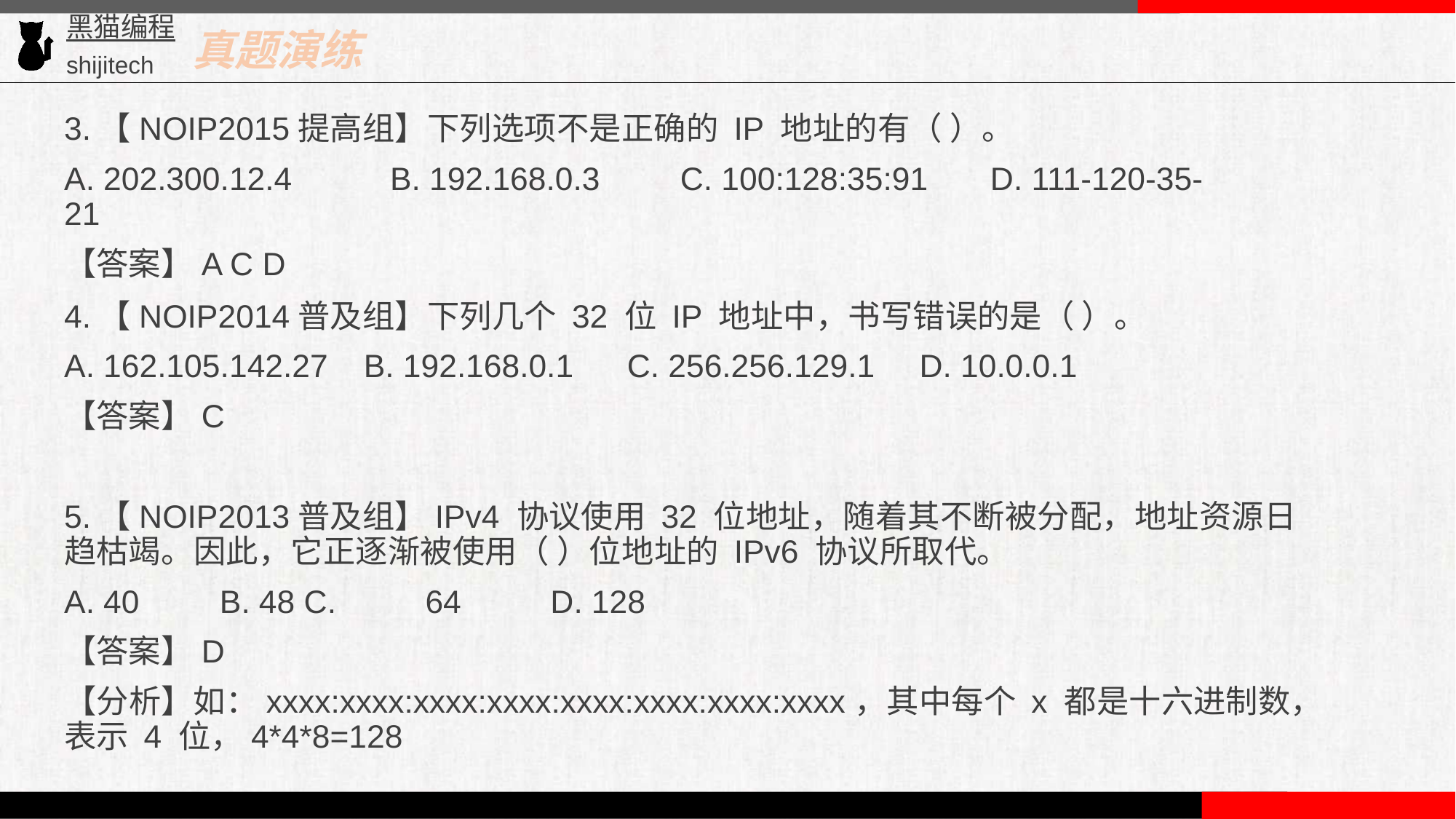

真题演练
3.【NOIP2015提高组】下列选项不是正确的 IP 地址的有（ ）。
A. 202.300.12.4           B. 192.168.0.3         C. 100:128:35:91       D. 111-120-35-21
【答案】A C D
4.【NOIP2014普及组】下列几个 32 位 IP 地址中，书写错误的是（ ）。
A. 162.105.142.27    B. 192.168.0.1      C. 256.256.129.1     D. 10.0.0.1
【答案】C

5.【NOIP2013普及组】IPv4 协议使用 32 位地址，随着其不断被分配，地址资源日趋枯竭。因此，它正逐渐被使用（ ）位地址的 IPv6 协议所取代。
A. 40         B. 48 C.          64          D. 128
【答案】D
【分析】如：xxxx:xxxx:xxxx:xxxx:xxxx:xxxx:xxxx:xxxx，其中每个 x 都是十六进制数，表示 4 位，4*4*8=128